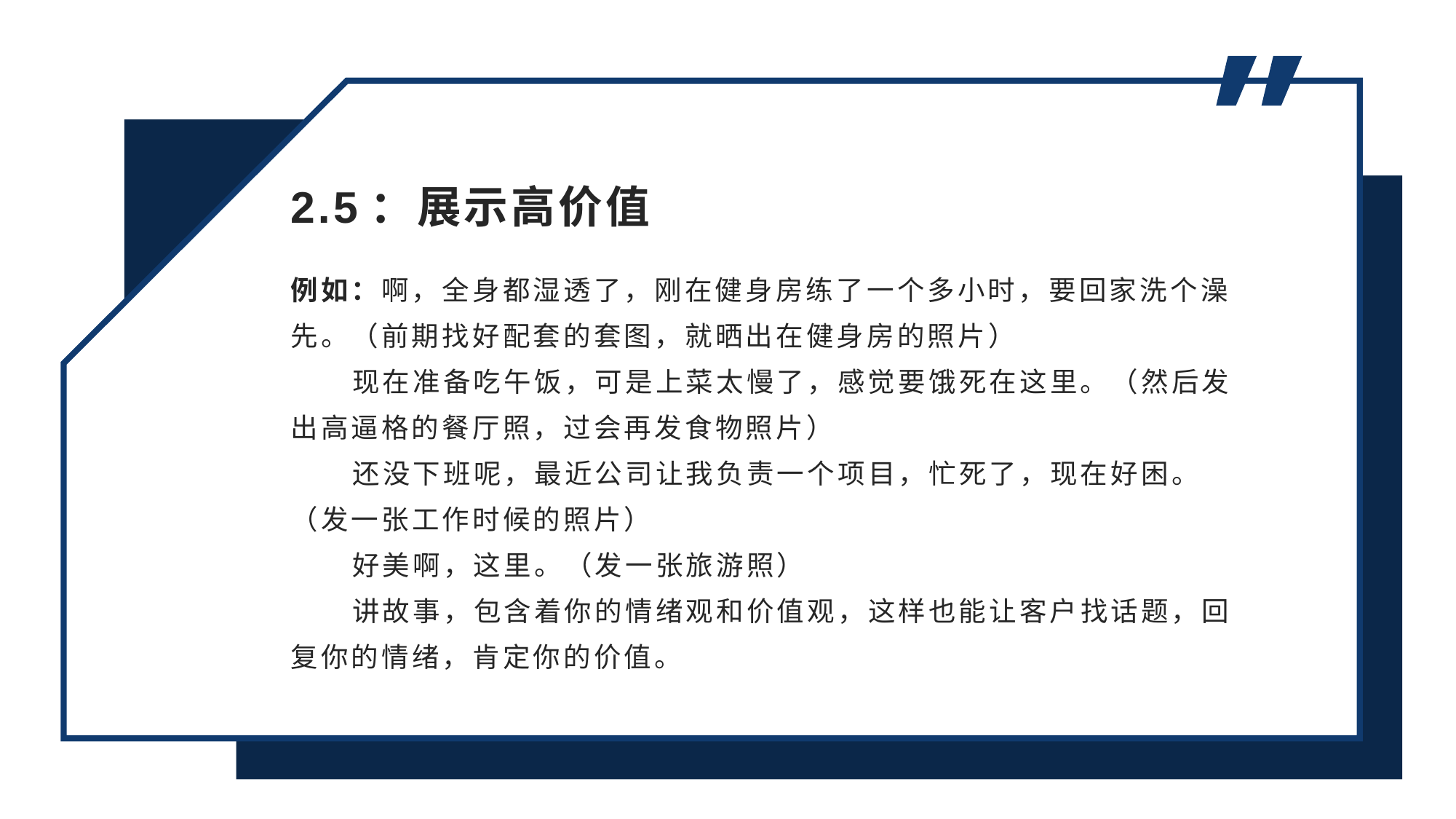

2.5：展示高价值

例如：啊，全身都湿透了，刚在健身房练了一个多小时，要回家洗个澡先。（前期找好配套的套图，就晒出在健身房的照片）
      现在准备吃午饭，可是上菜太慢了，感觉要饿死在这里。（然后发出高逼格的餐厅照，过会再发食物照片）
      还没下班呢，最近公司让我负责一个项目，忙死了，现在好困。（发一张工作时候的照片）
      好美啊，这里。（发一张旅游照）
      讲故事，包含着你的情绪观和价值观，这样也能让客户找话题，回复你的情绪，肯定你的价值。